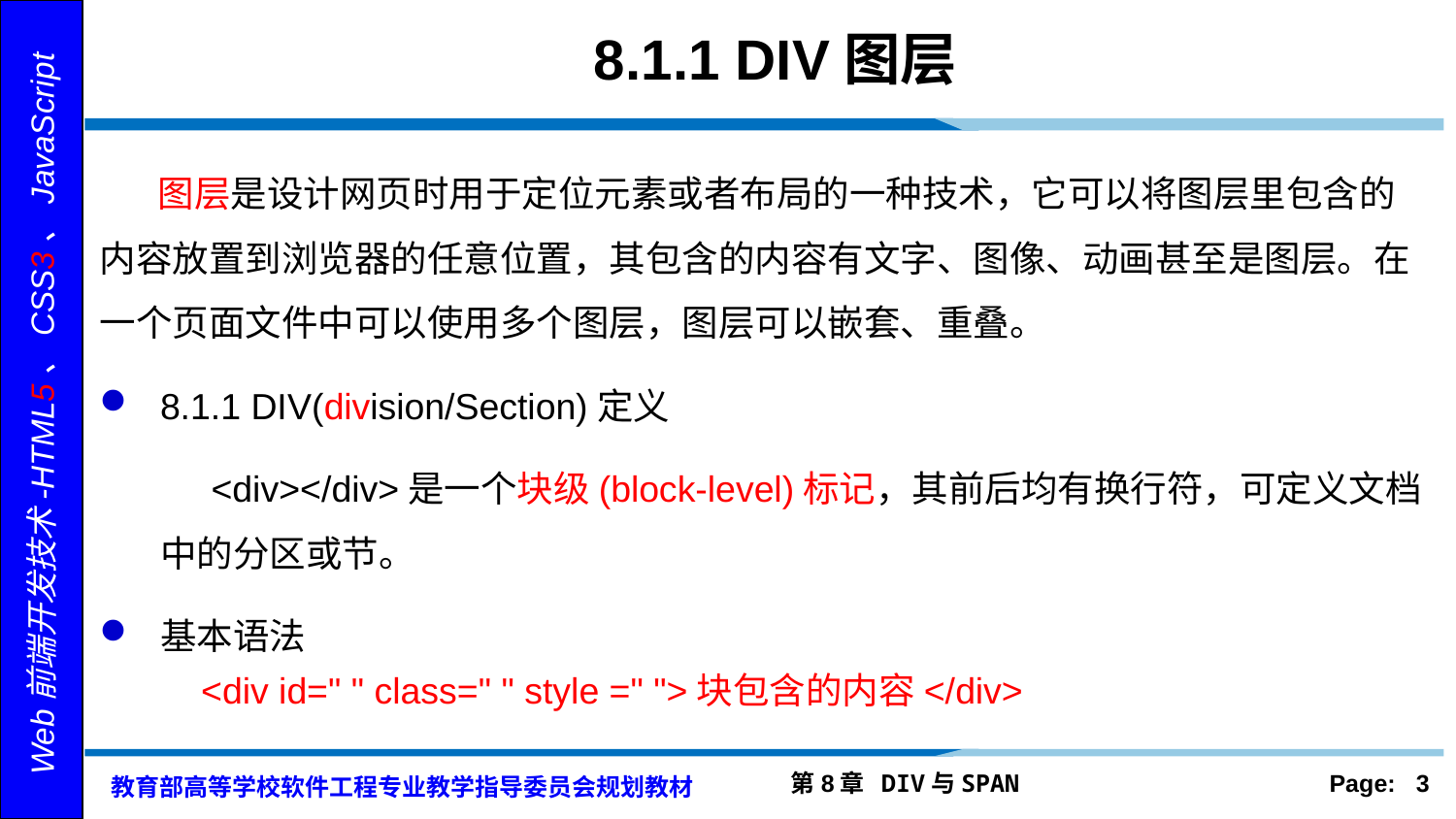

# 8.1.1 DIV图层
      图层是设计网页时用于定位元素或者布局的一种技术，它可以将图层里包含的内容放置到浏览器的任意位置，其包含的内容有文字、图像、动画甚至是图层。在一个页面文件中可以使用多个图层，图层可以嵌套、重叠。
8.1.1 DIV(division/Section)定义
	     <div></div>是一个块级(block-level)标记，其前后均有换行符，可定义文档中的分区或节。
基本语法
	    <div id=" " class=" " style =" ">块包含的内容</div>